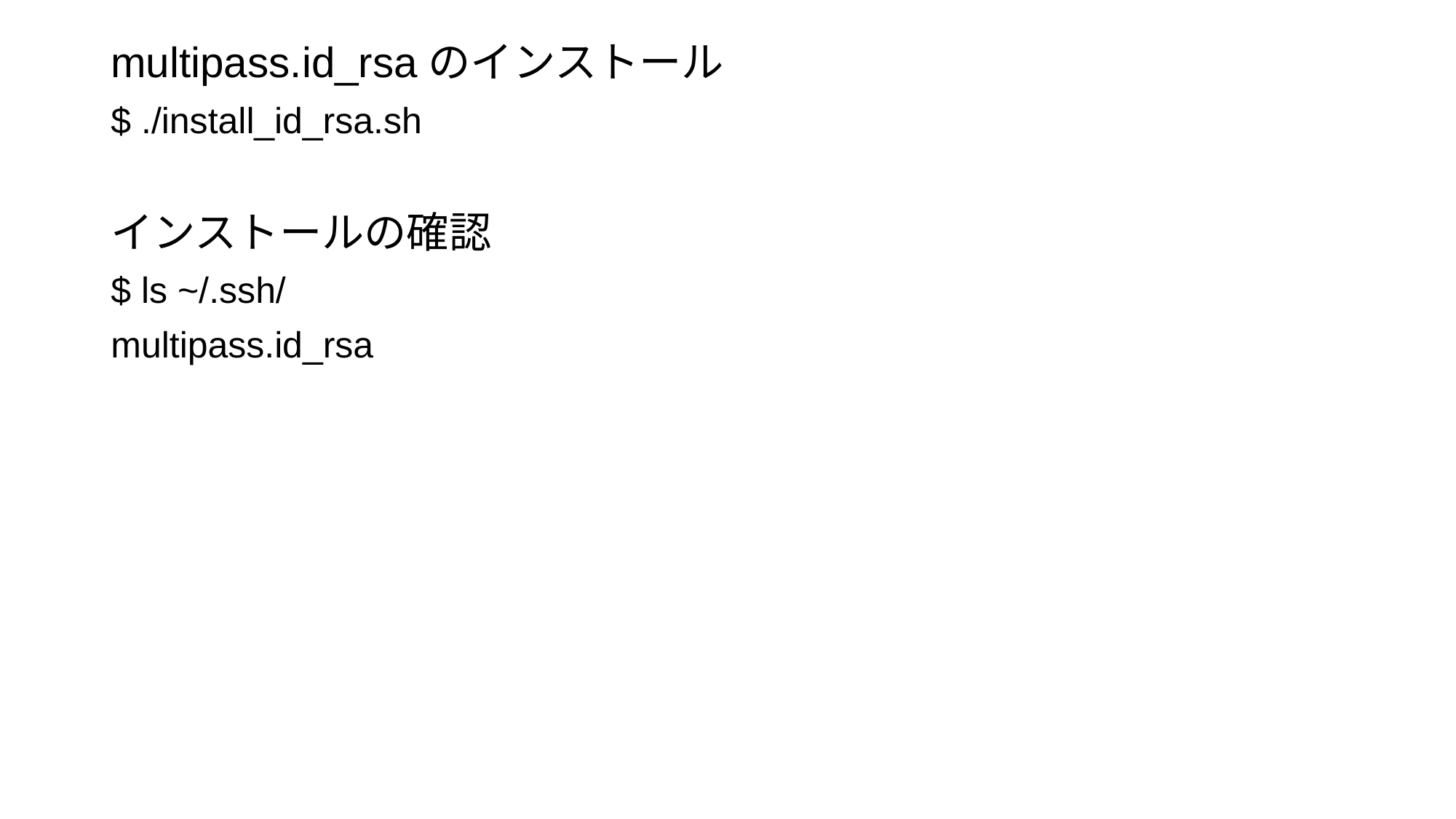

multipass.id_rsaのインストール
$ ./install_id_rsa.sh

インストールの確認
$ ls ~/.ssh/
multipass.id_rsa